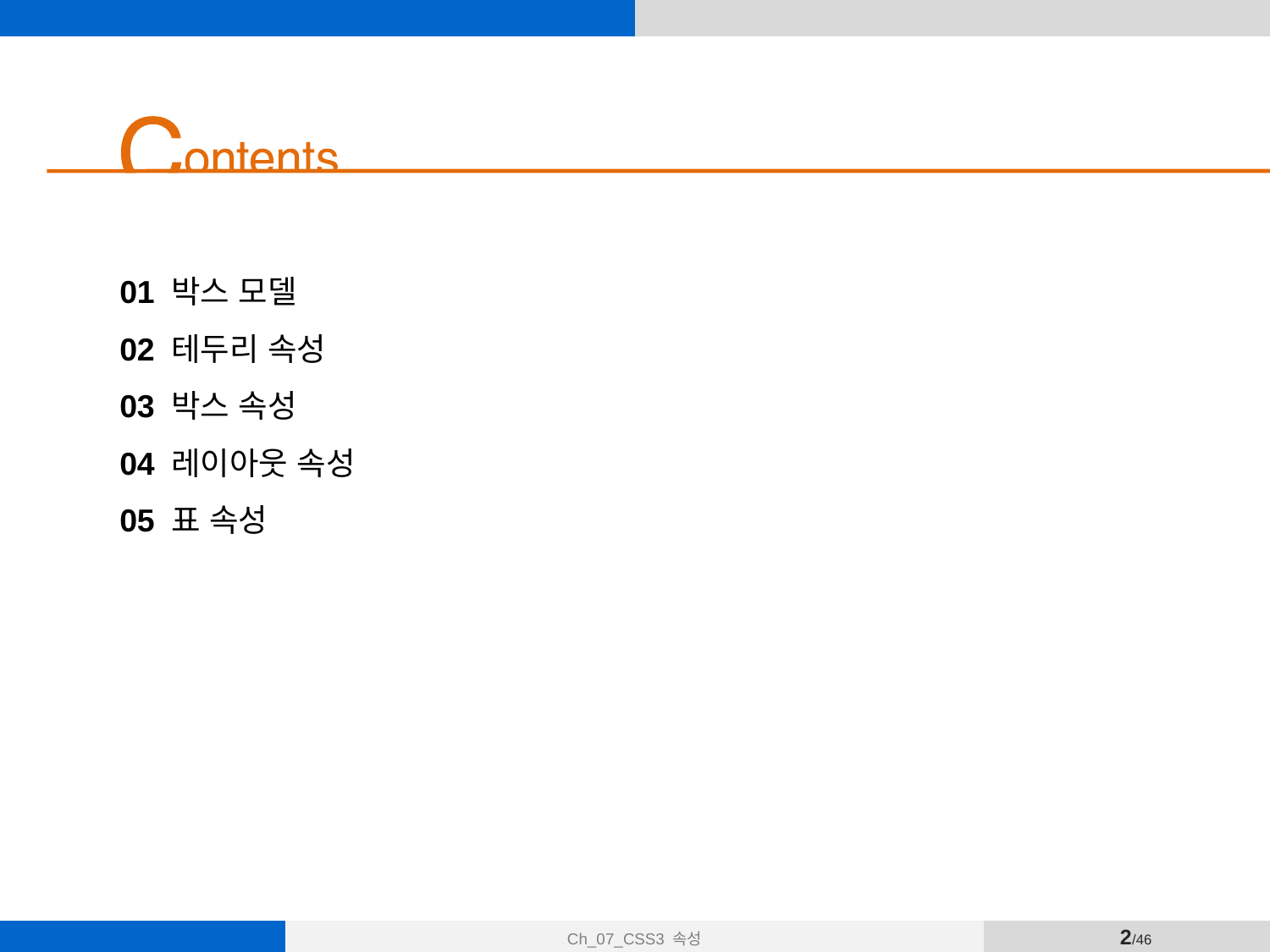

01 박스 모델
02 테두리 속성
03 박스 속성
04 레이아웃 속성
05 표 속성